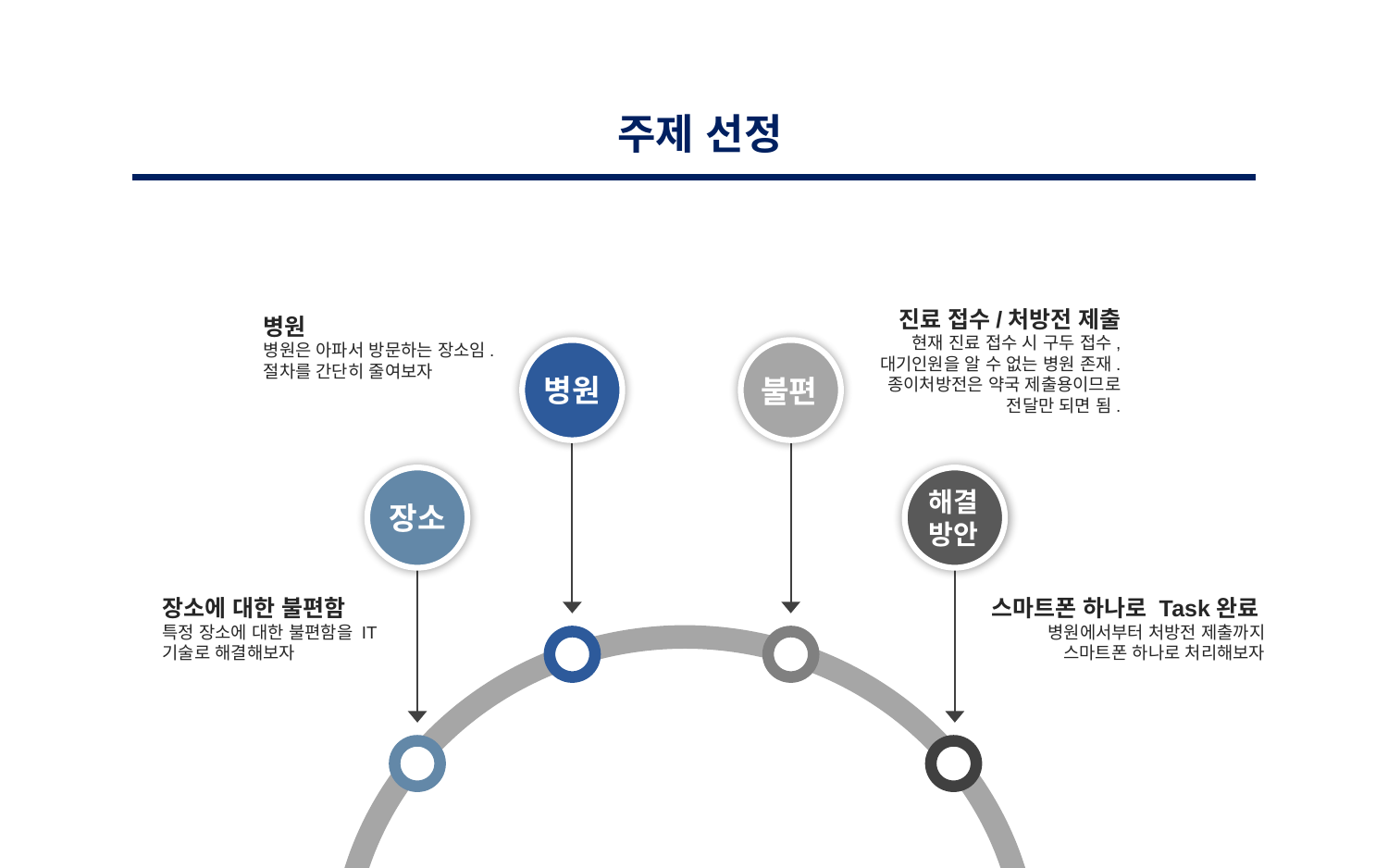

주제 선정
진료 접수/처방전 제출
현재 진료 접수 시 구두 접수,
대기인원을 알 수 없는 병원 존재.
종이처방전은 약국 제출용이므로
전달만 되면 됨.

병원
병원은 아파서 방문하는 장소임. 절차를 간단히 줄여보자

병원
불편

해결
방안
장소
장소에 대한 불편함
특정 장소에 대한 불편함을 IT기술로 해결해보자
스마트폰 하나로 Task완료
병원에서부터 처방전 제출까지
스마트폰 하나로 처리해보자